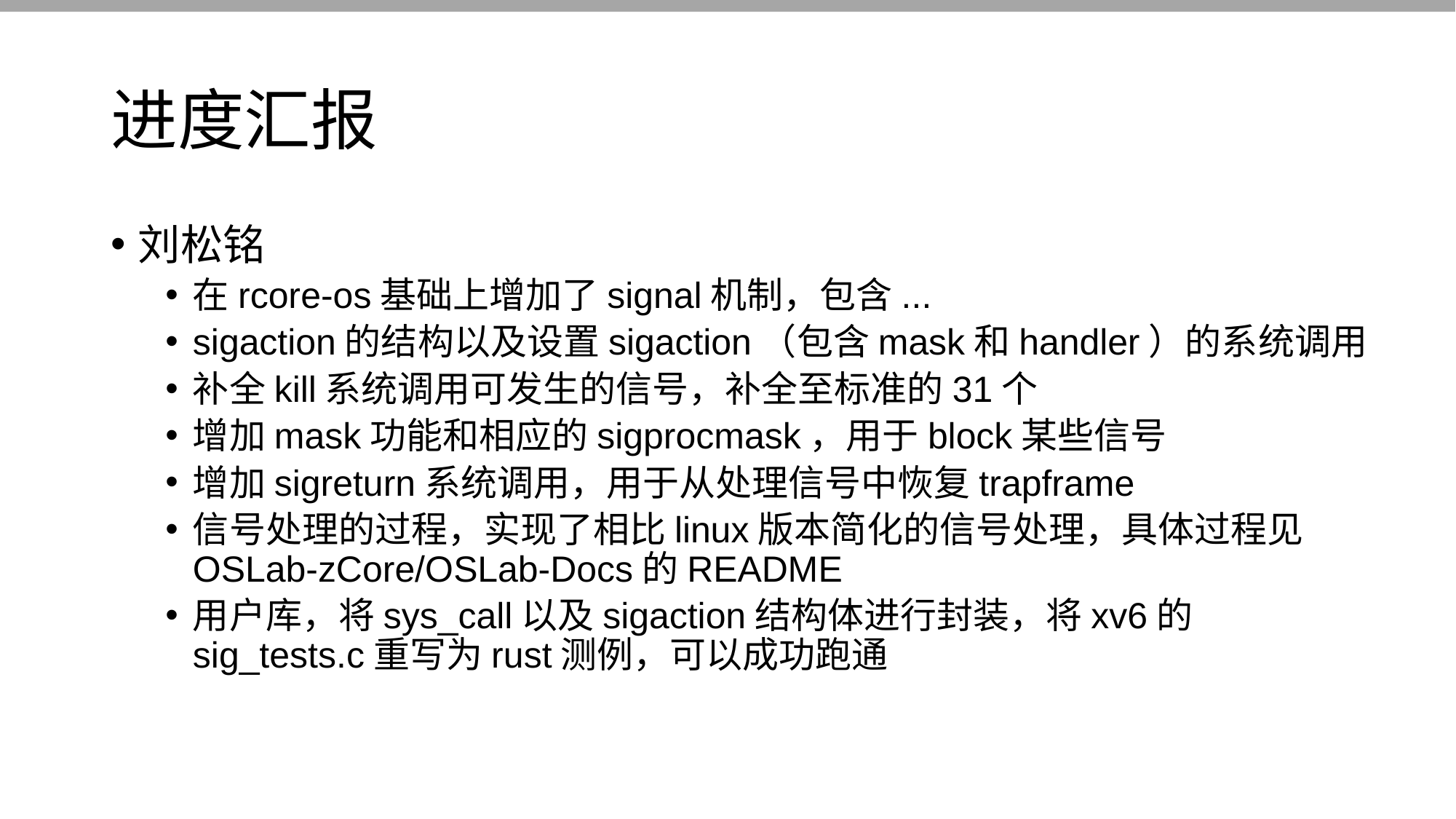

# 进度汇报
刘松铭
在rcore-os基础上增加了signal机制，包含...
sigaction的结构以及设置sigaction（包含mask和handler）的系统调用
补全kill系统调用可发生的信号，补全至标准的31个
增加mask功能和相应的sigprocmask，用于block某些信号
增加sigreturn系统调用，用于从处理信号中恢复trapframe
信号处理的过程，实现了相比linux版本简化的信号处理，具体过程见OSLab-zCore/OSLab-Docs的README
用户库，将sys_call以及sigaction结构体进行封装，将xv6的sig_tests.c重写为rust测例，可以成功跑通

4